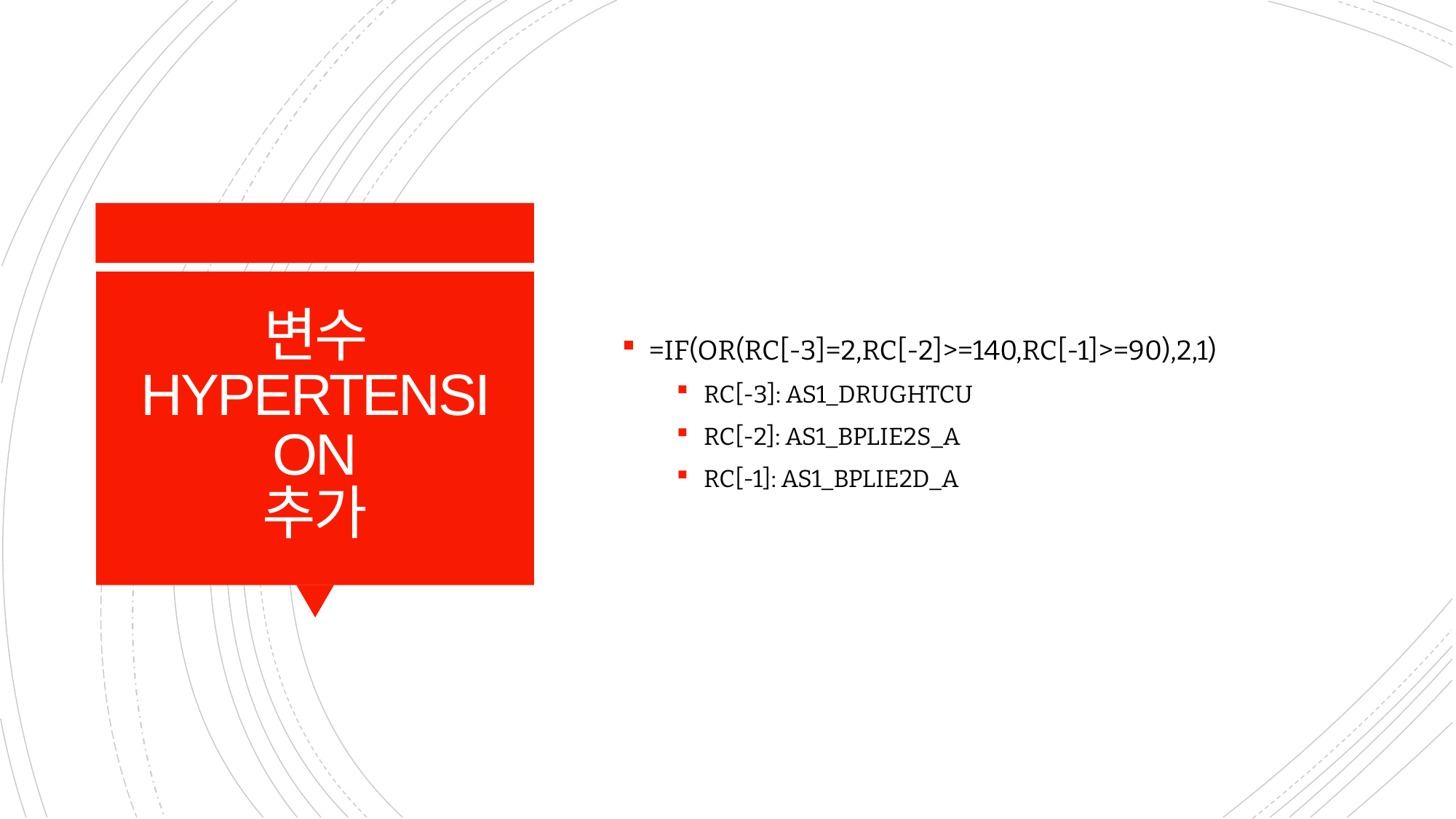

=IF(OR(RC[-3]=2,RC[-2]>=140,RC[-1]>=90),2,1)
RC[-3]: AS1_DRUGHTCU
RC[-2]: AS1_BPLIE2S_A
RC[-1]: AS1_BPLIE2D_A
# 변수 HYPERTENSION 추가